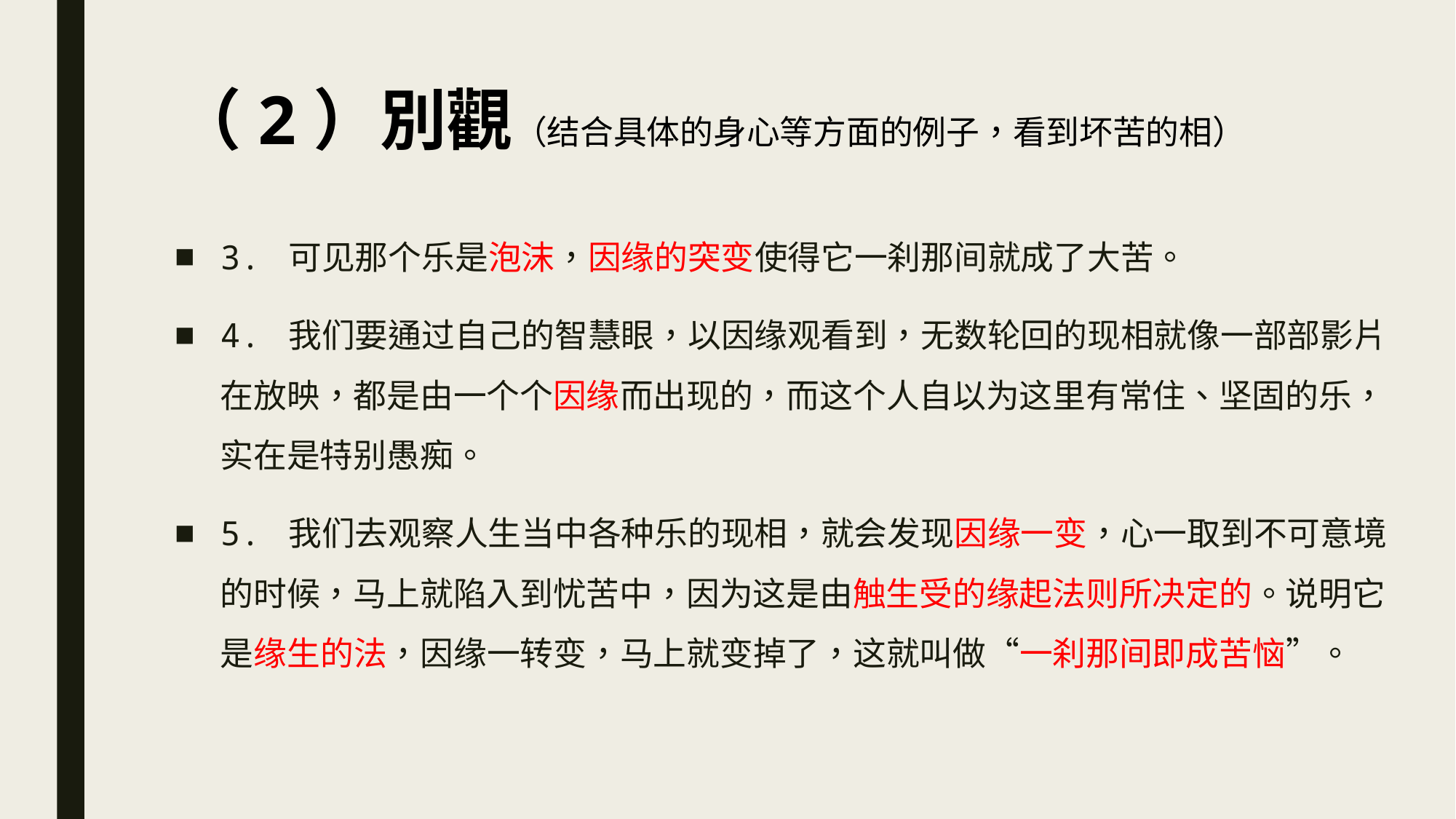

# （2）別觀（结合具体的身心等方面的例子，看到坏苦的相）
3. 可见那个乐是泡沫，因缘的突变使得它一刹那间就成了大苦。
4. 我们要通过自己的智慧眼，以因缘观看到，无数轮回的现相就像一部部影片在放映，都是由一个个因缘而出现的，而这个人自以为这里有常住、坚固的乐，实在是特别愚痴。
5. 我们去观察人生当中各种乐的现相，就会发现因缘一变，心一取到不可意境的时候，马上就陷入到忧苦中，因为这是由触生受的缘起法则所决定的。说明它是缘生的法，因缘一转变，马上就变掉了，这就叫做“一刹那间即成苦恼”。